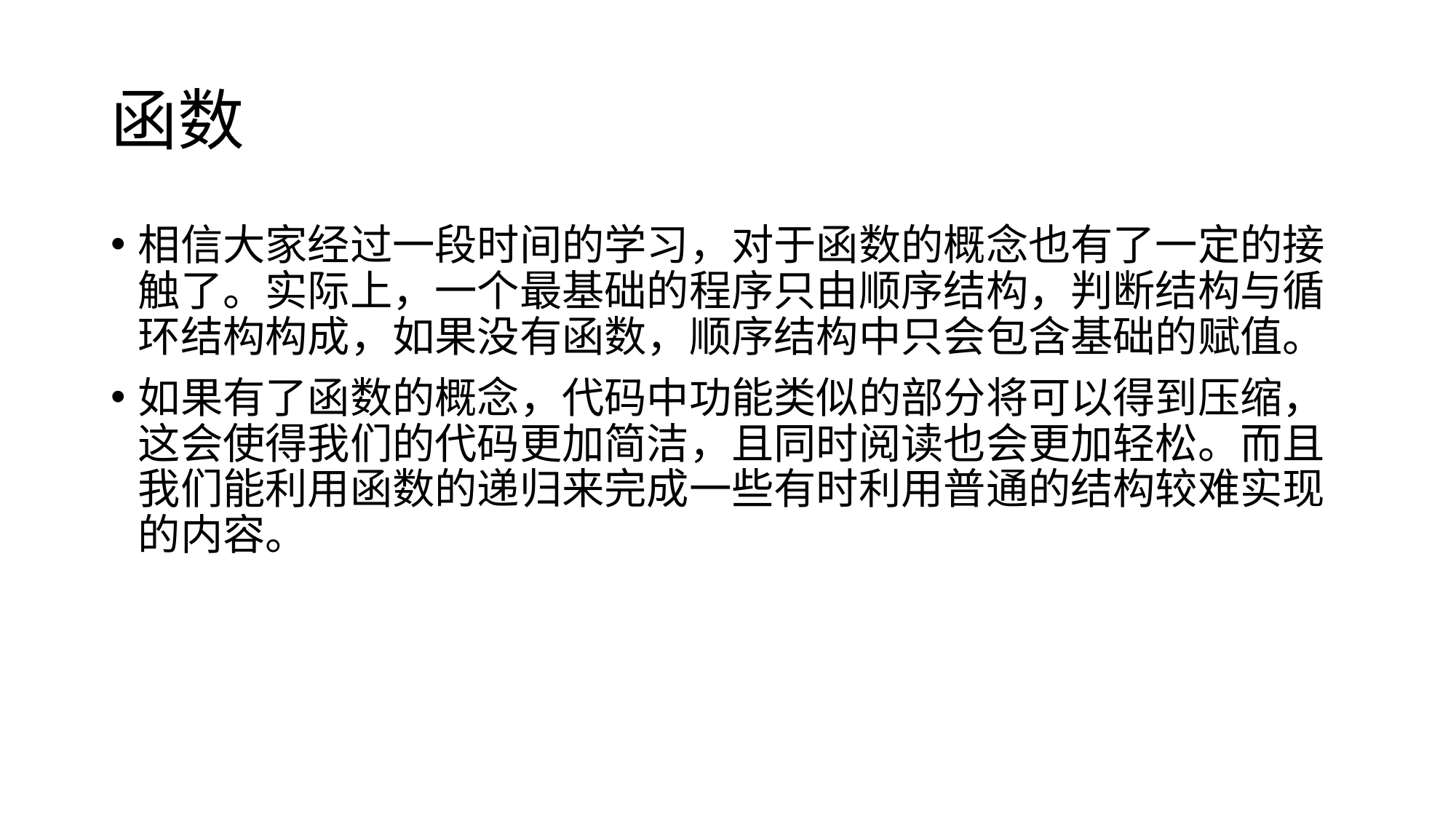

# 函数
相信大家经过一段时间的学习，对于函数的概念也有了一定的接触了。实际上，一个最基础的程序只由顺序结构，判断结构与循环结构构成，如果没有函数，顺序结构中只会包含基础的赋值。
如果有了函数的概念，代码中功能类似的部分将可以得到压缩，这会使得我们的代码更加简洁，且同时阅读也会更加轻松。而且我们能利用函数的递归来完成一些有时利用普通的结构较难实现的内容。